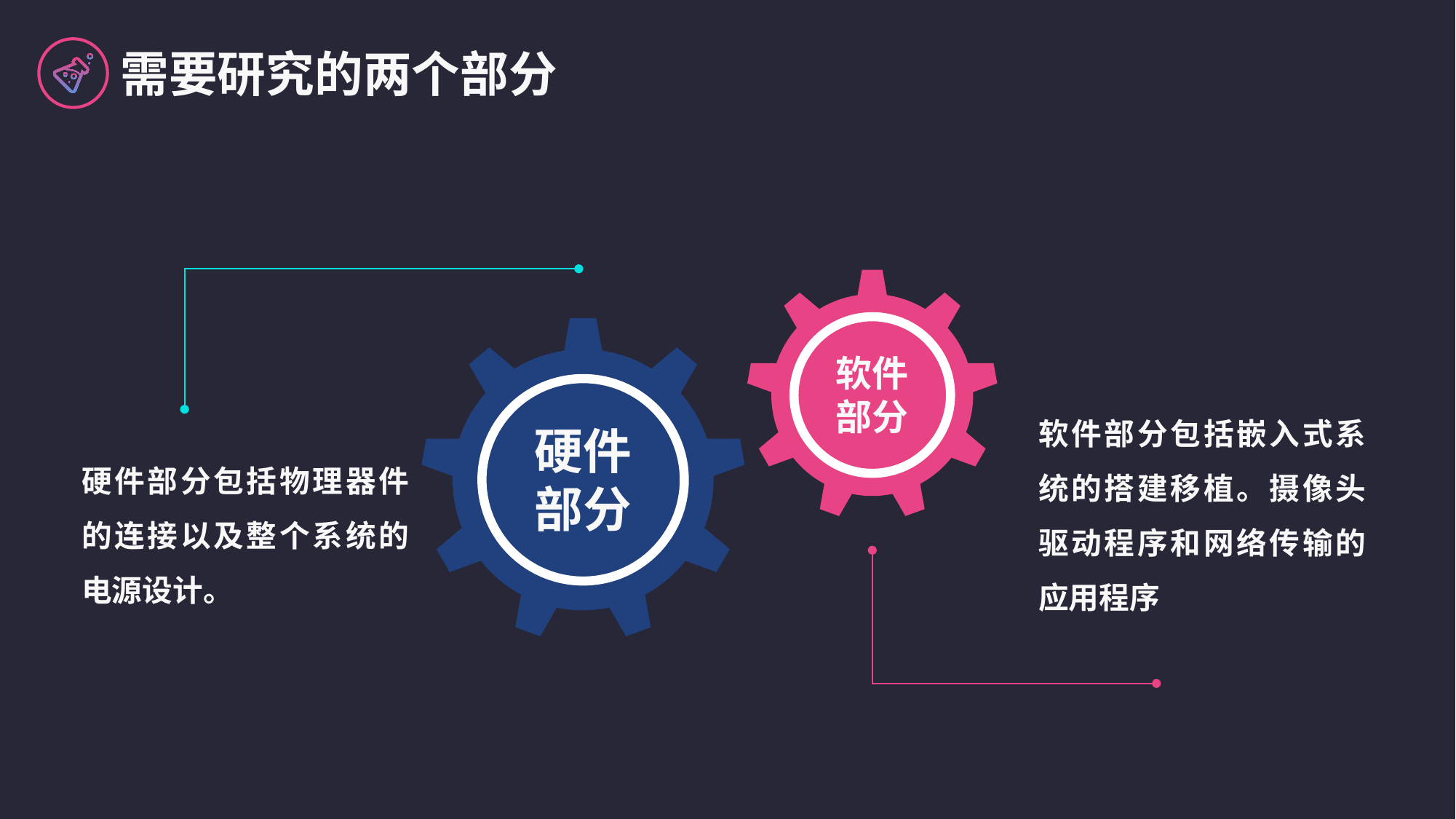

需要研究的两个部分

硬件
部分
硬件部分包括物理器件的连接以及整个系统的电源设计。

软件
部分
软件部分包括嵌入式系统的搭建移植。摄像头驱动程序和网络传输的应用程序